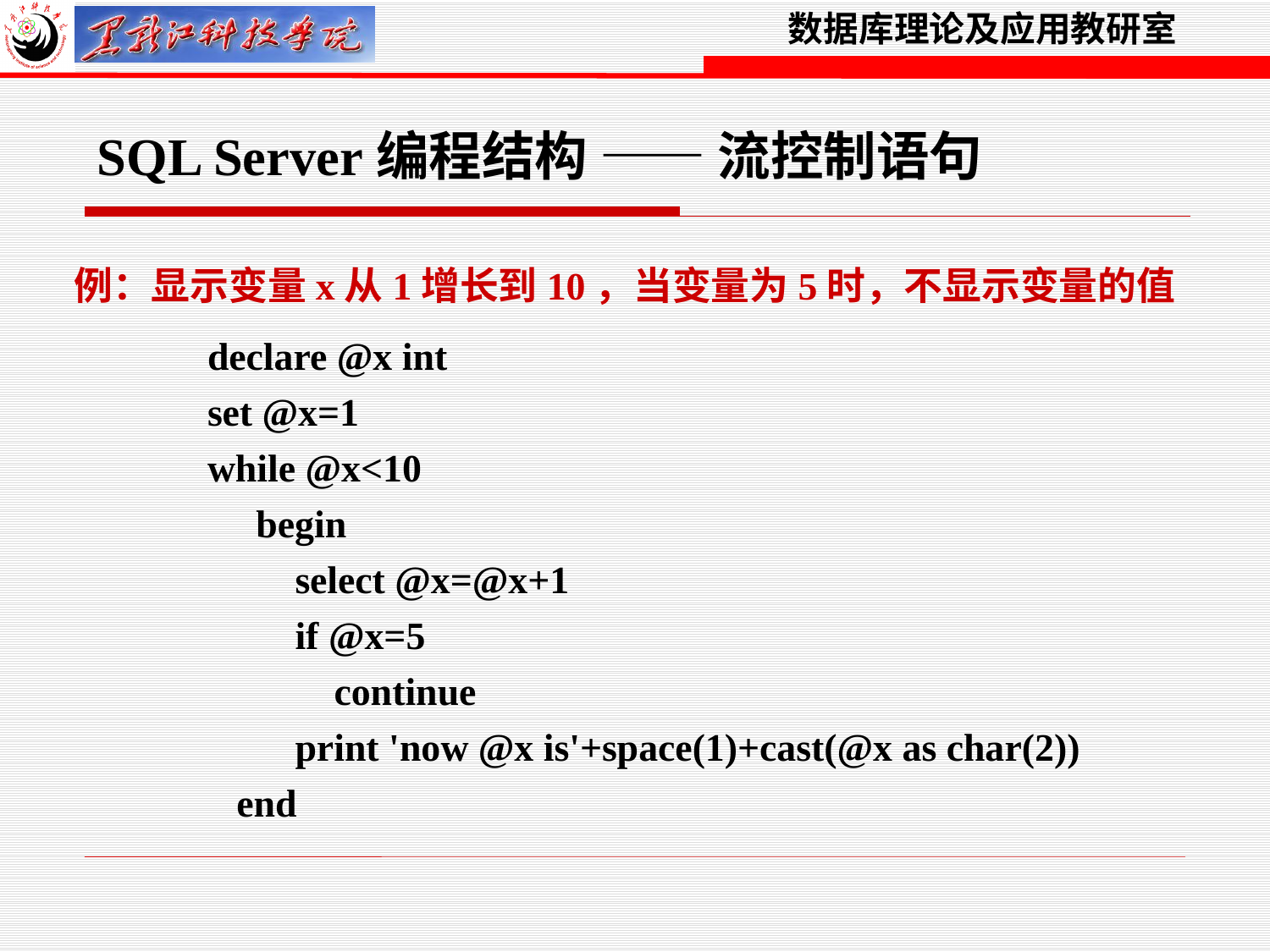

SQL Server编程结构 —— 流控制语句
例：显示变量x从1增长到10，当变量为5时，不显示变量的值
declare @x int
set @x=1
while @x<10
     begin
         select @x=@x+1
         if @x=5
             continue
         print 'now @x is'+space(1)+cast(@x as char(2))
   end